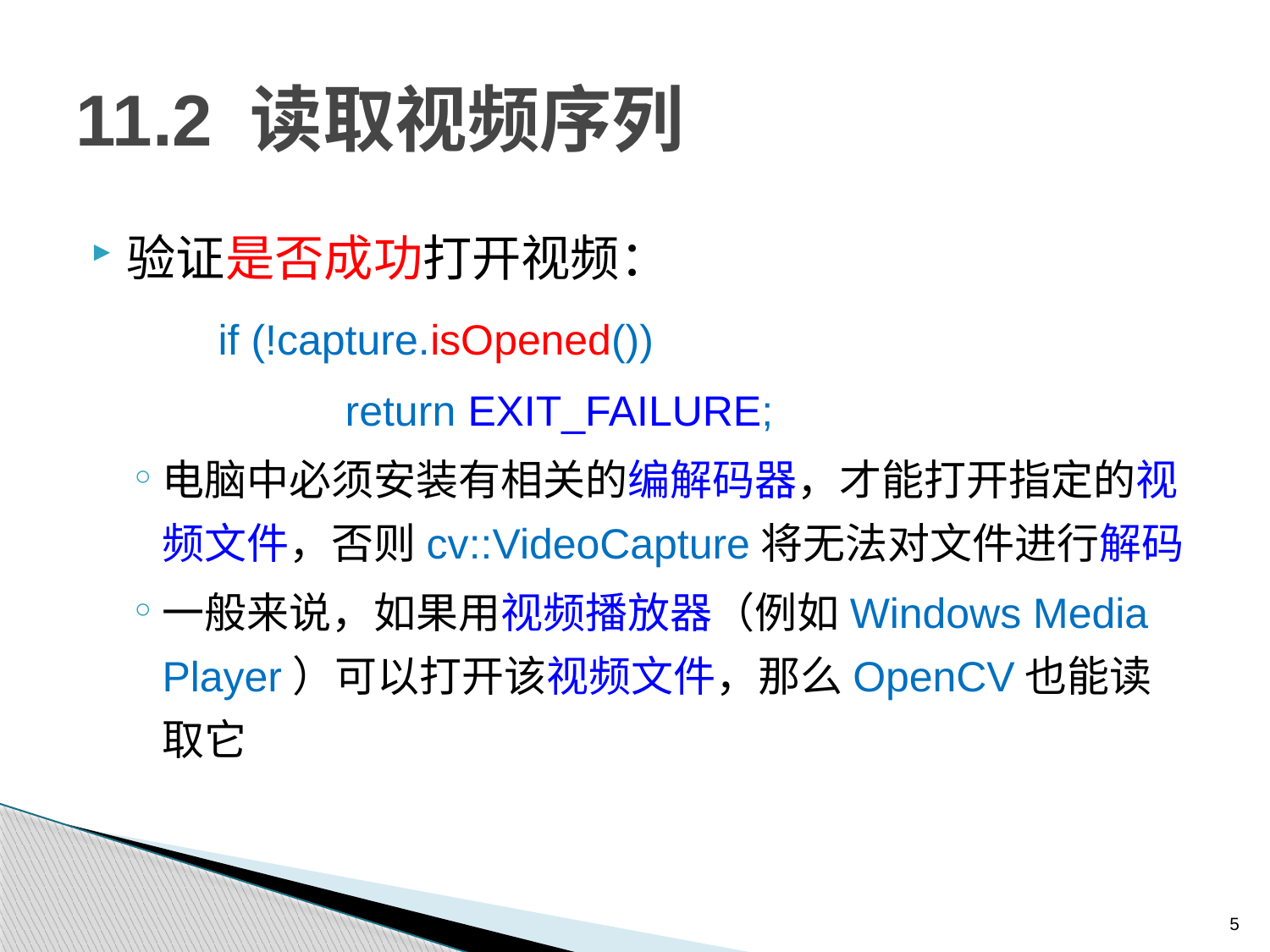

# 11.2 读取视频序列
验证是否成功打开视频：
	if (!capture.isOpened())
		return EXIT_FAILURE;
电脑中必须安装有相关的编解码器，才能打开指定的视频文件，否则cv::VideoCapture将无法对文件进行解码
一般来说，如果用视频播放器（例如Windows Media Player）可以打开该视频文件，那么OpenCV也能读取它
5